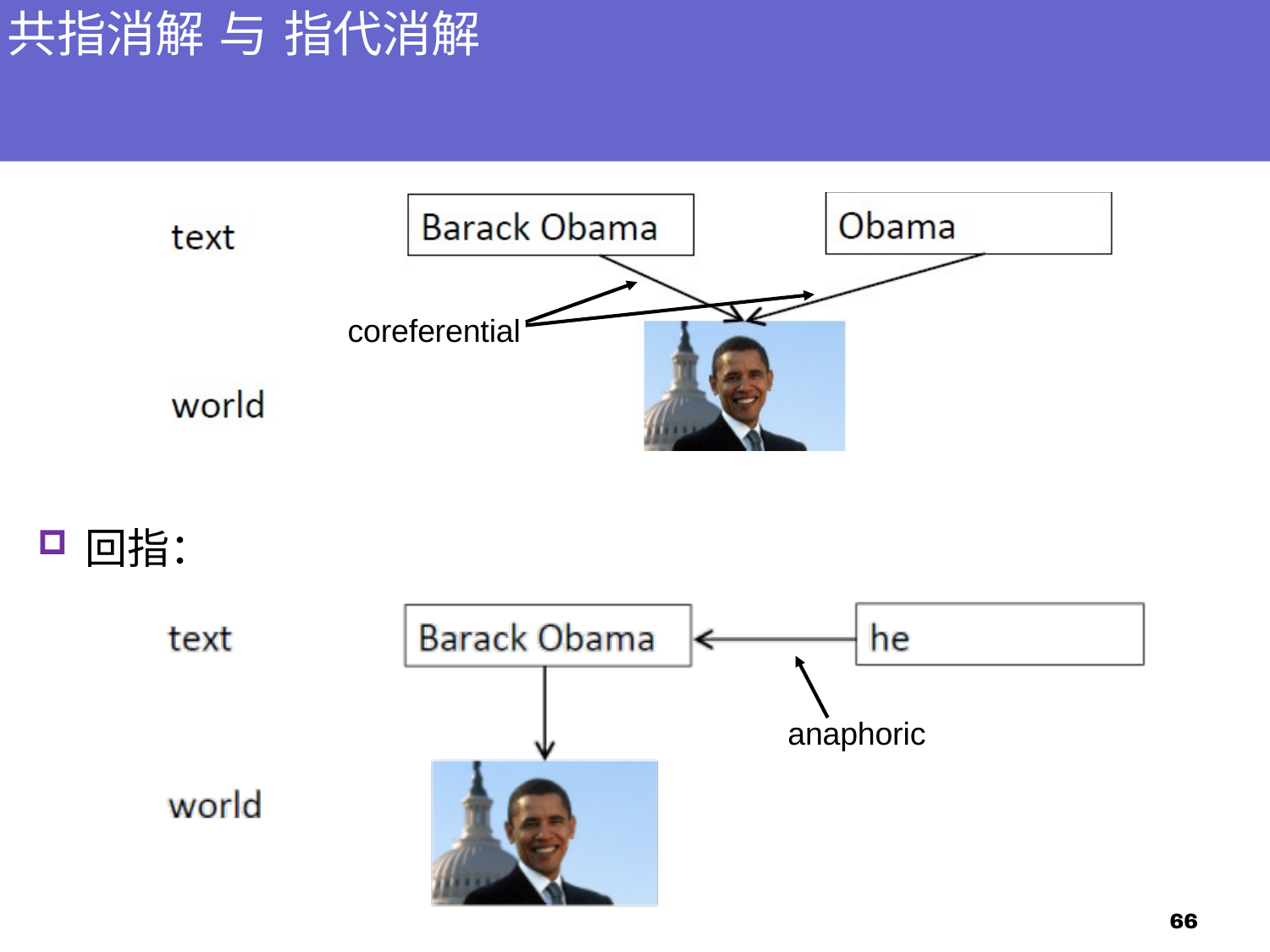

# 共指消解 与 指代消解
共指：

coreferential
回指：

anaphoric
66